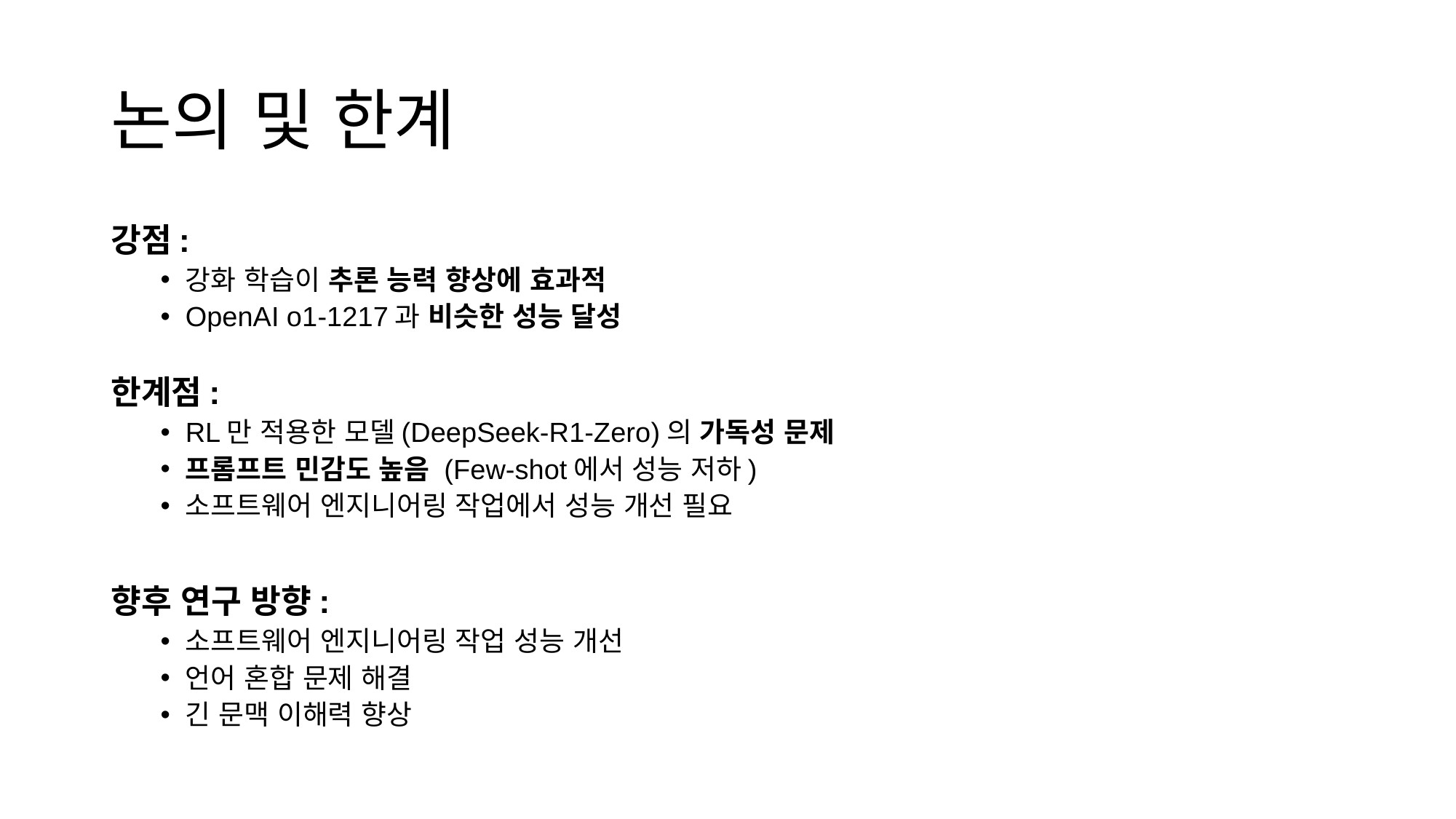

# 논의 및 한계
강점:
강화 학습이 추론 능력 향상에 효과적
OpenAI o1-1217과 비슷한 성능 달성
한계점:
RL만 적용한 모델(DeepSeek-R1-Zero)의 가독성 문제
프롬프트 민감도 높음 (Few-shot에서 성능 저하)
소프트웨어 엔지니어링 작업에서 성능 개선 필요

향후 연구 방향:
소프트웨어 엔지니어링 작업 성능 개선
언어 혼합 문제 해결
긴 문맥 이해력 향상